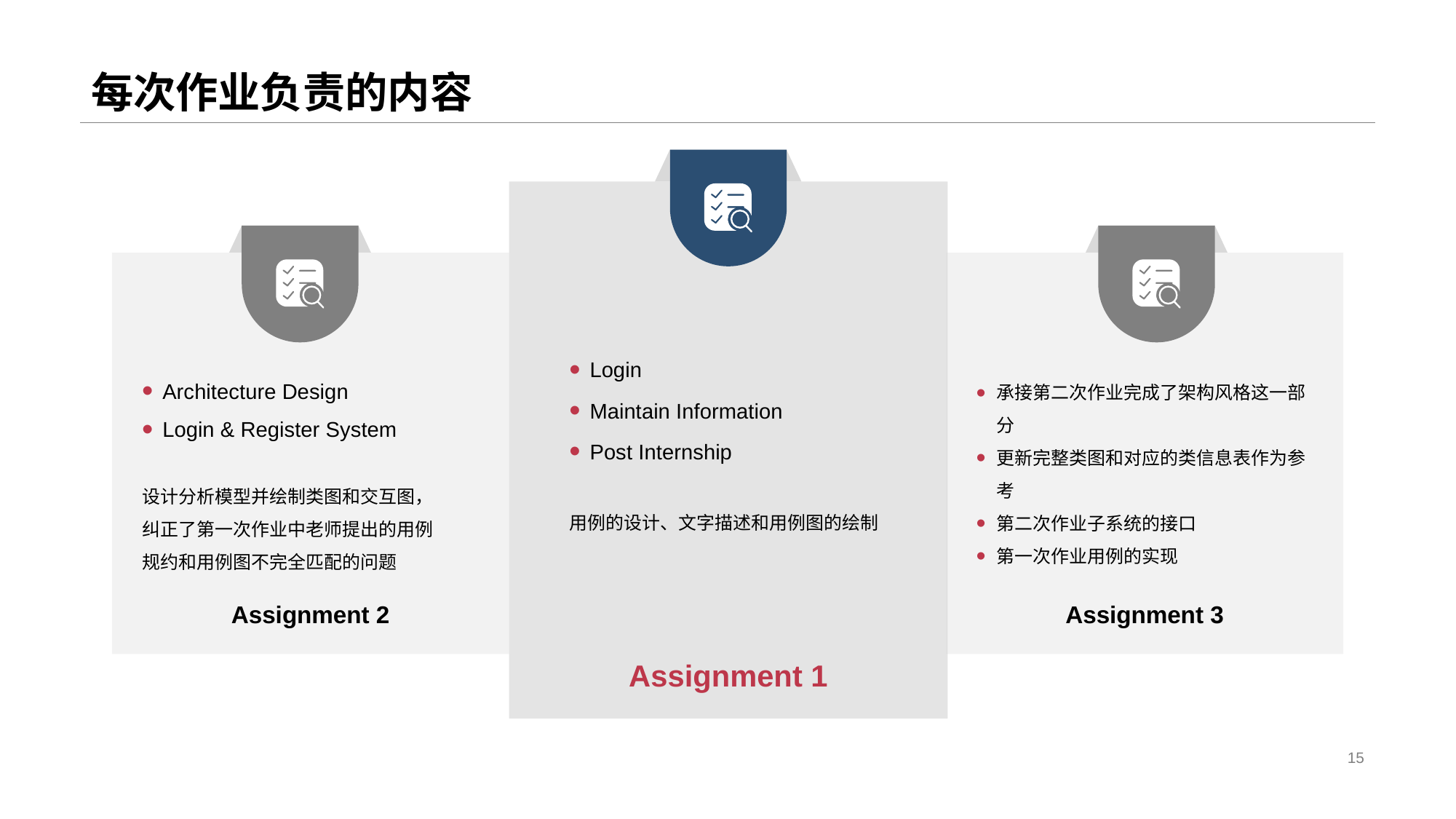

# 每次作业负责的内容

Assignment 1

Assignment 2

Assignment 3

Login
Maintain Information
Post Internship

用例的设计、文字描述和用例图的绘制
Architecture Design
Login & Register System

设计分析模型并绘制类图和交互图，纠正了第一次作业中老师提出的用例规约和用例图不完全匹配的问题
承接第二次作业完成了架构风格这一部分
更新完整类图和对应的类信息表作为参考
第二次作业子系统的接口
第一次作业用例的实现
15